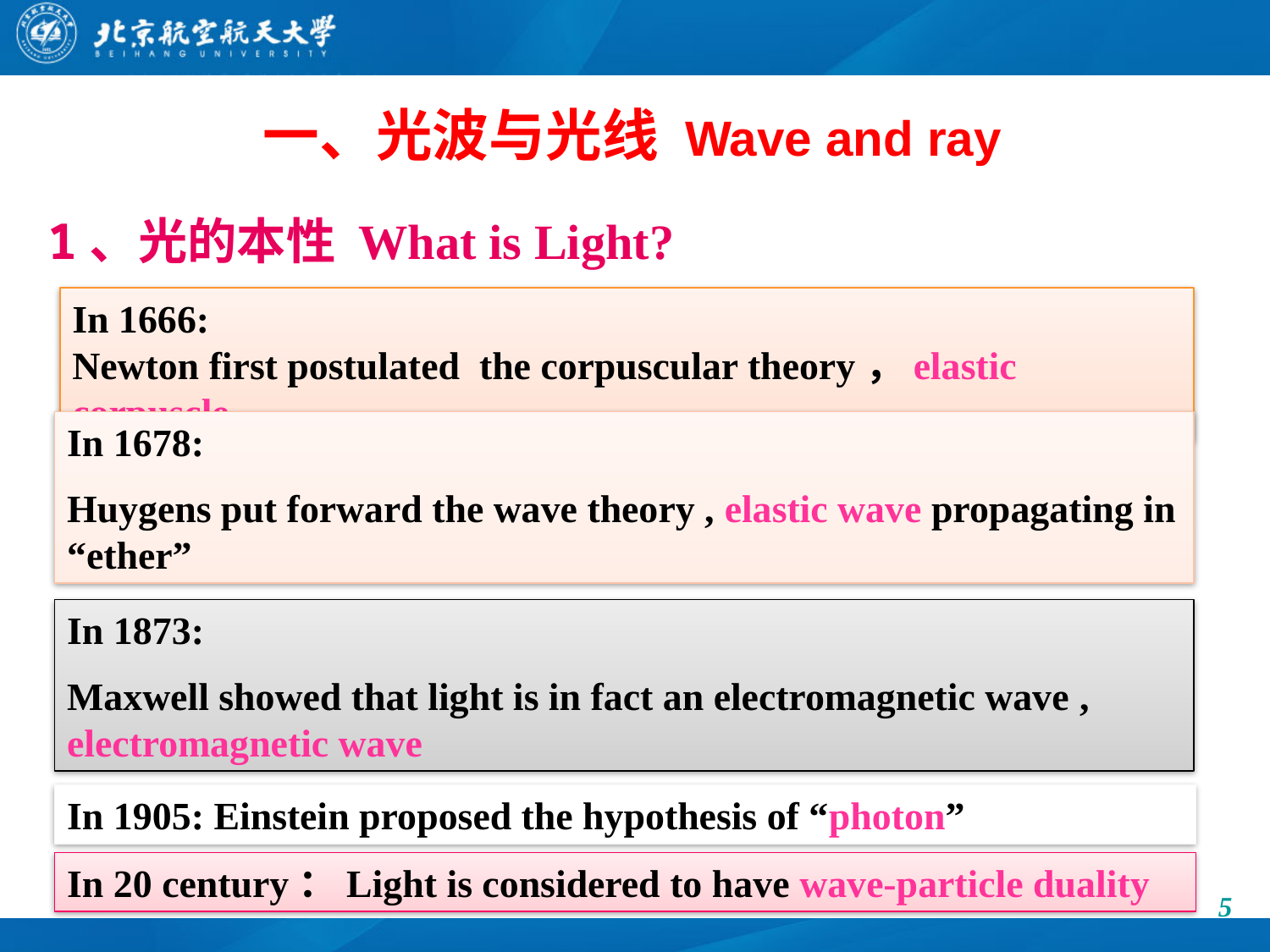

# 一、光波与光线 Wave and ray
1、光的本性 What is Light?

In 1666:
Newton first postulated  the corpuscular theory，elastic corpuscle
In 1678:
Huygens put forward the wave theory , elastic wave propagating in “ether”
In 1873:
Maxwell showed that light is in fact an electromagnetic wave , electromagnetic wave
In 1905: Einstein proposed the hypothesis of “photon”
In 20 century：Light is considered to have wave-particle duality
5